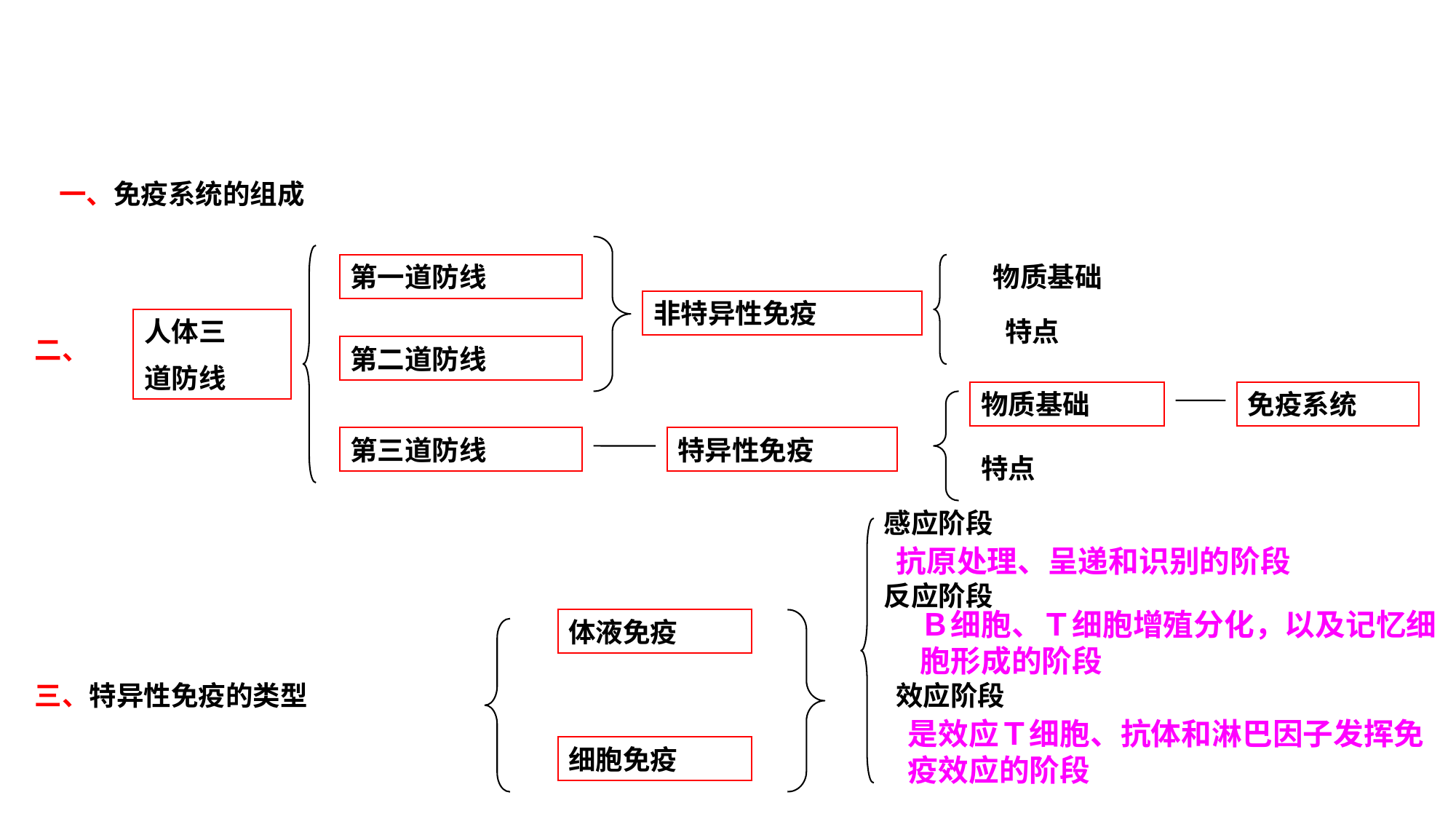

一、免疫系统的组成

第一道防线
物质基础
非特异性免疫
人体三
道防线
特点
二、
第二道防线
物质基础
免疫系统

第三道防线
特异性免疫

特点
感应阶段

抗原处理、呈递和识别的阶段
反应阶段
Ｂ细胞、Ｔ细胞增殖分化，以及记忆细胞形成的阶段

体液免疫

三、特异性免疫的类型
效应阶段
是效应Ｔ细胞、抗体和淋巴因子发挥免疫效应的阶段
细胞免疫